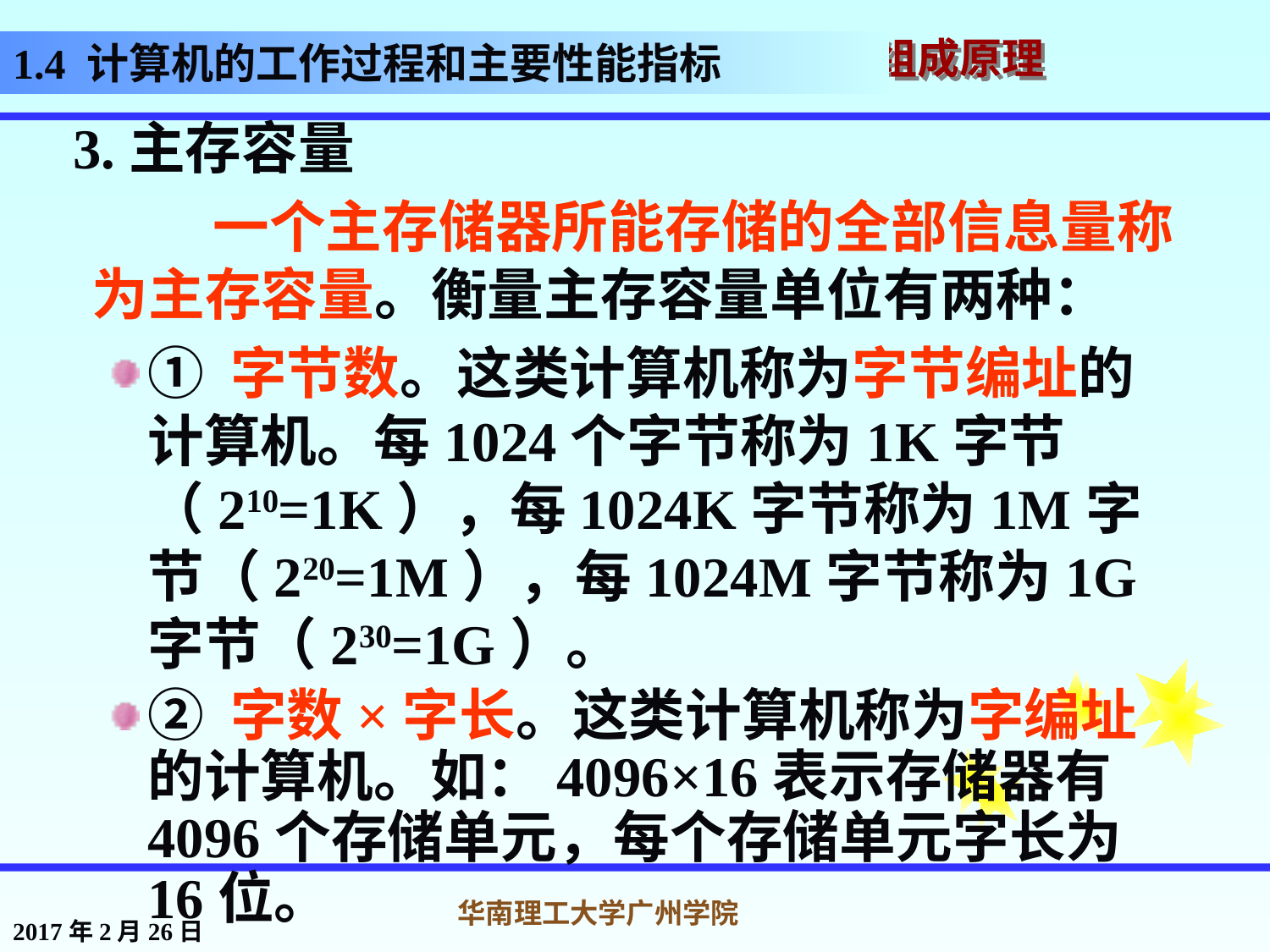

1.4 计算机的工作过程和主要性能指标
  3.主存容量
            一个主存储器所能存储的全部信息量称为主存容量。衡量主存容量单位有两种：
① 字节数。这类计算机称为字节编址的计算机。每1024个字节称为1K字节（210=1K），每1024K字节称为1M字节（220=1M），每1024M字节称为1G字节（230=1G）。
② 字数×字长。这类计算机称为字编址的计算机。如：4096×16表示存储器有4096个存储单元，每个存储单元字长为16位。
2017年2月26日